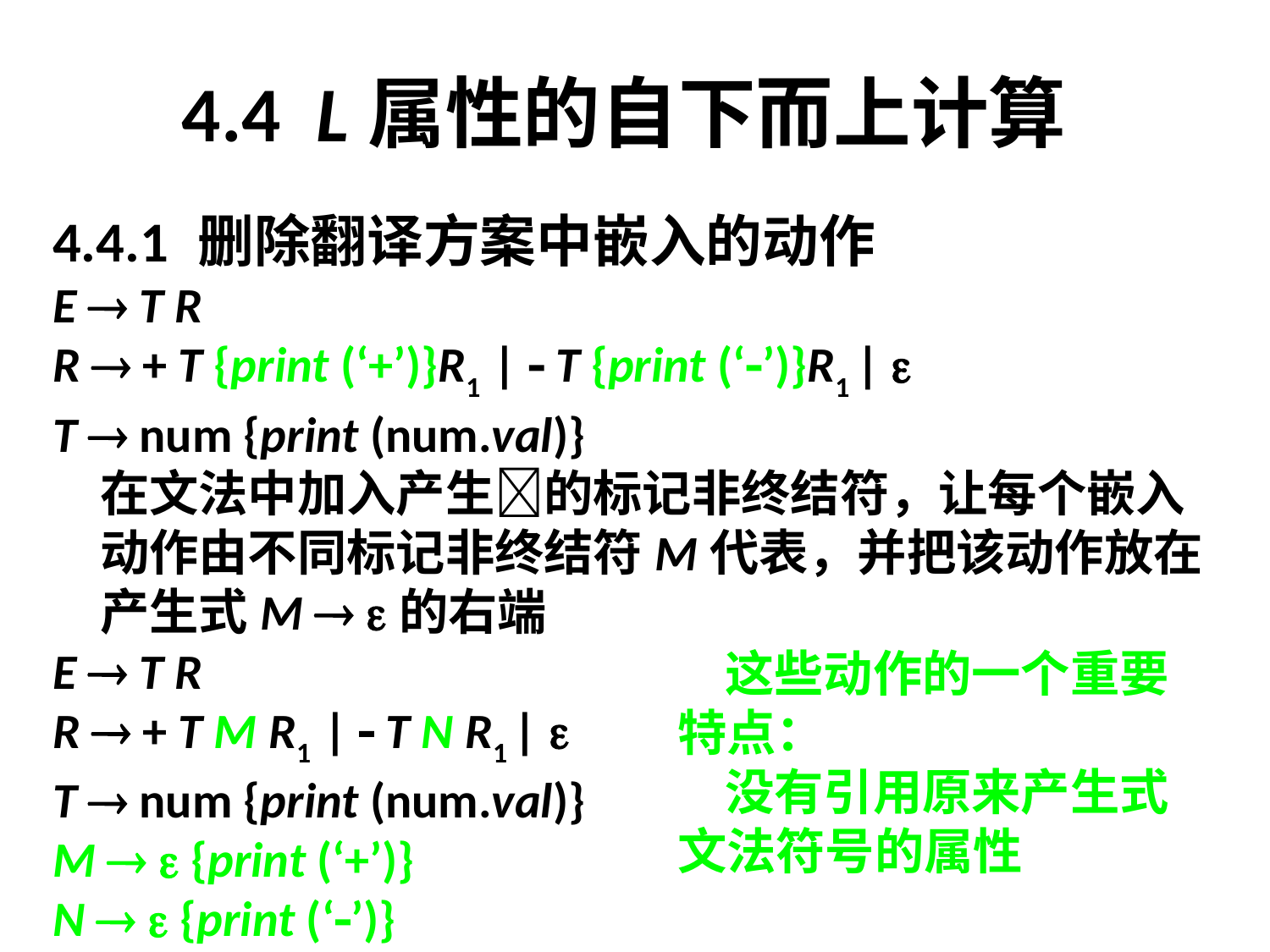

# 4.4  L属性的自下而上计算
4.4.1 删除翻译方案中嵌入的动作
E → T R
R → + T {print (‘+’)}R1  | − T {print (‘−’)}R1 | ε
T → num {print (num.val)}
	在文法中加入产生ε的标记非终结符，让每个嵌入动作由不同标记非终结符M代表，并把该动作放在产生式M → ε的右端
E → T R
R → + T M R1  | − T N R1 | ε
T → num {print (num.val)}
M → ε {print (‘+’)}
N → ε {print (‘−’)}
	这些动作的一个重要
特点：
	没有引用原来产生式
文法符号的属性